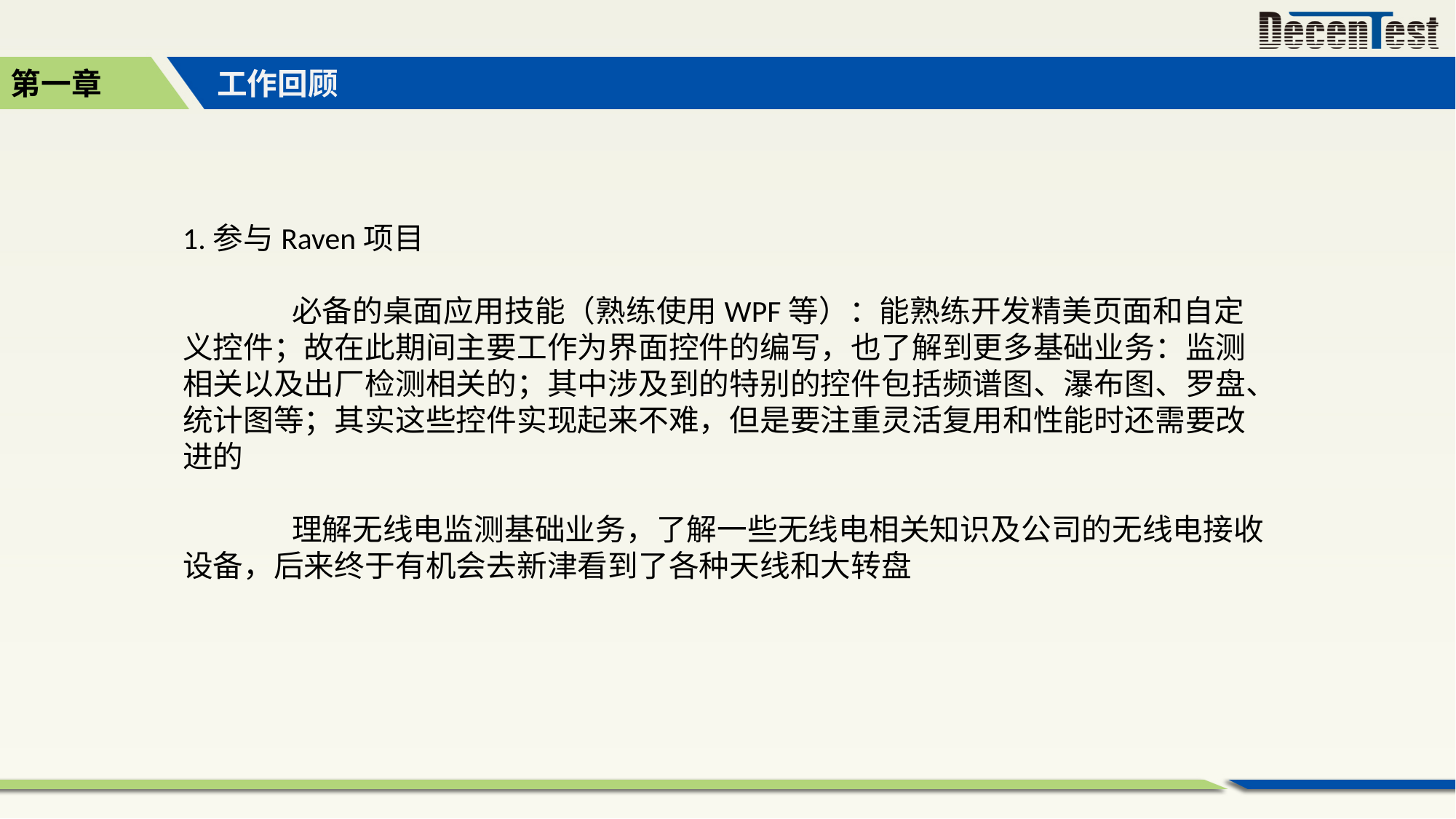

第一章
工作回顾
1.参与Raven项目
	必备的桌面应用技能（熟练使用WPF等）：能熟练开发精美页面和自定义控件；故在此期间主要工作为界面控件的编写，也了解到更多基础业务：监测相关以及出厂检测相关的；其中涉及到的特别的控件包括频谱图、瀑布图、罗盘、统计图等；其实这些控件实现起来不难，但是要注重灵活复用和性能时还需要改进的

	理解无线电监测基础业务，了解一些无线电相关知识及公司的无线电接收设备，后来终于有机会去新津看到了各种天线和大转盘

3